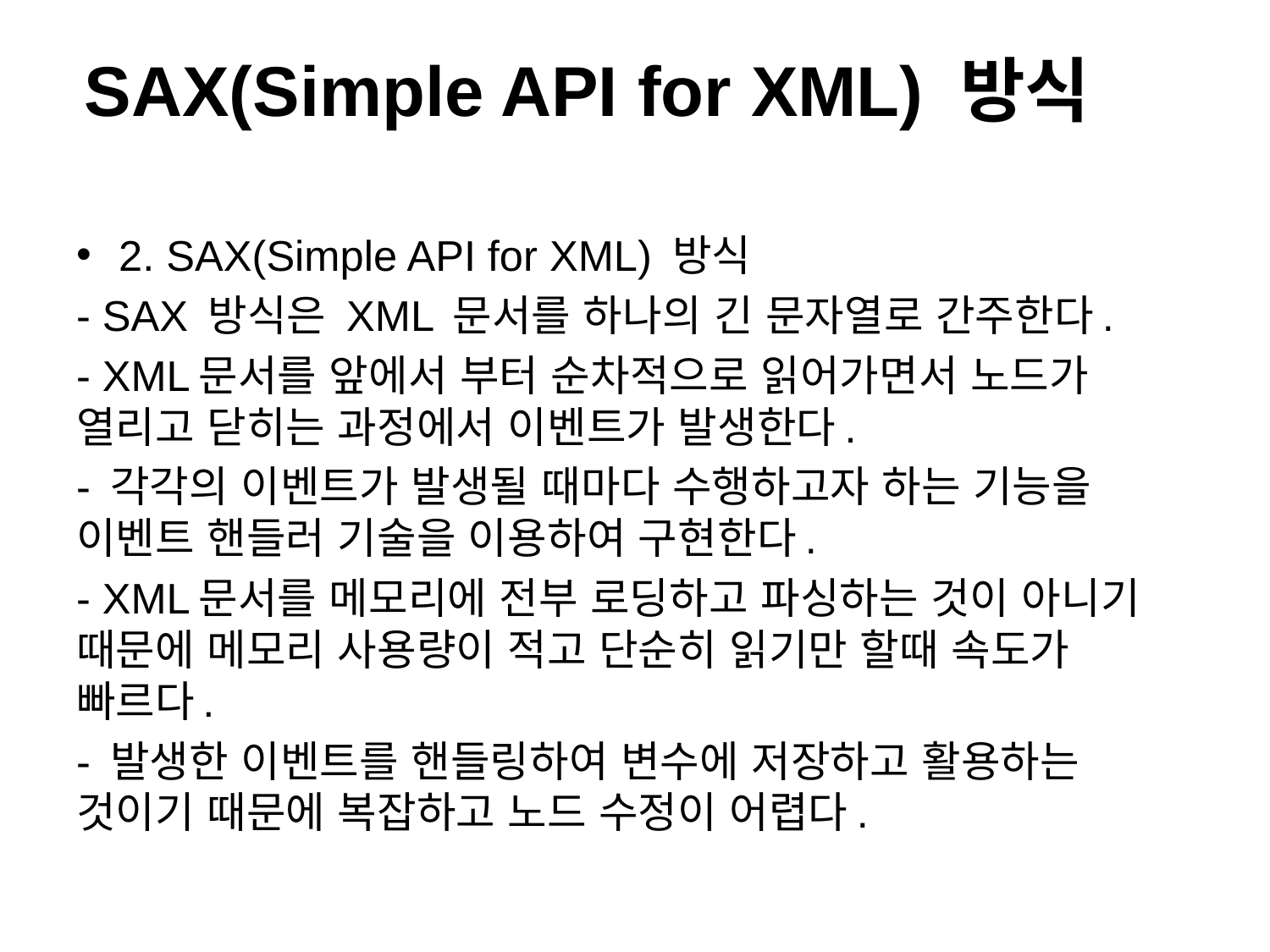

SAX(Simple API for XML) 방식
2. SAX(Simple API for XML) 방식
- SAX 방식은 XML 문서를 하나의 긴 문자열로 간주한다.
- XML문서를 앞에서 부터 순차적으로 읽어가면서 노드가 열리고 닫히는 과정에서 이벤트가 발생한다.
- 각각의 이벤트가 발생될 때마다 수행하고자 하는 기능을 이벤트 핸들러 기술을 이용하여 구현한다.
- XML문서를 메모리에 전부 로딩하고 파싱하는 것이 아니기 때문에 메모리 사용량이 적고 단순히 읽기만 할때 속도가 빠르다.
- 발생한 이벤트를 핸들링하여 변수에 저장하고 활용하는 것이기 때문에 복잡하고 노드 수정이 어렵다.